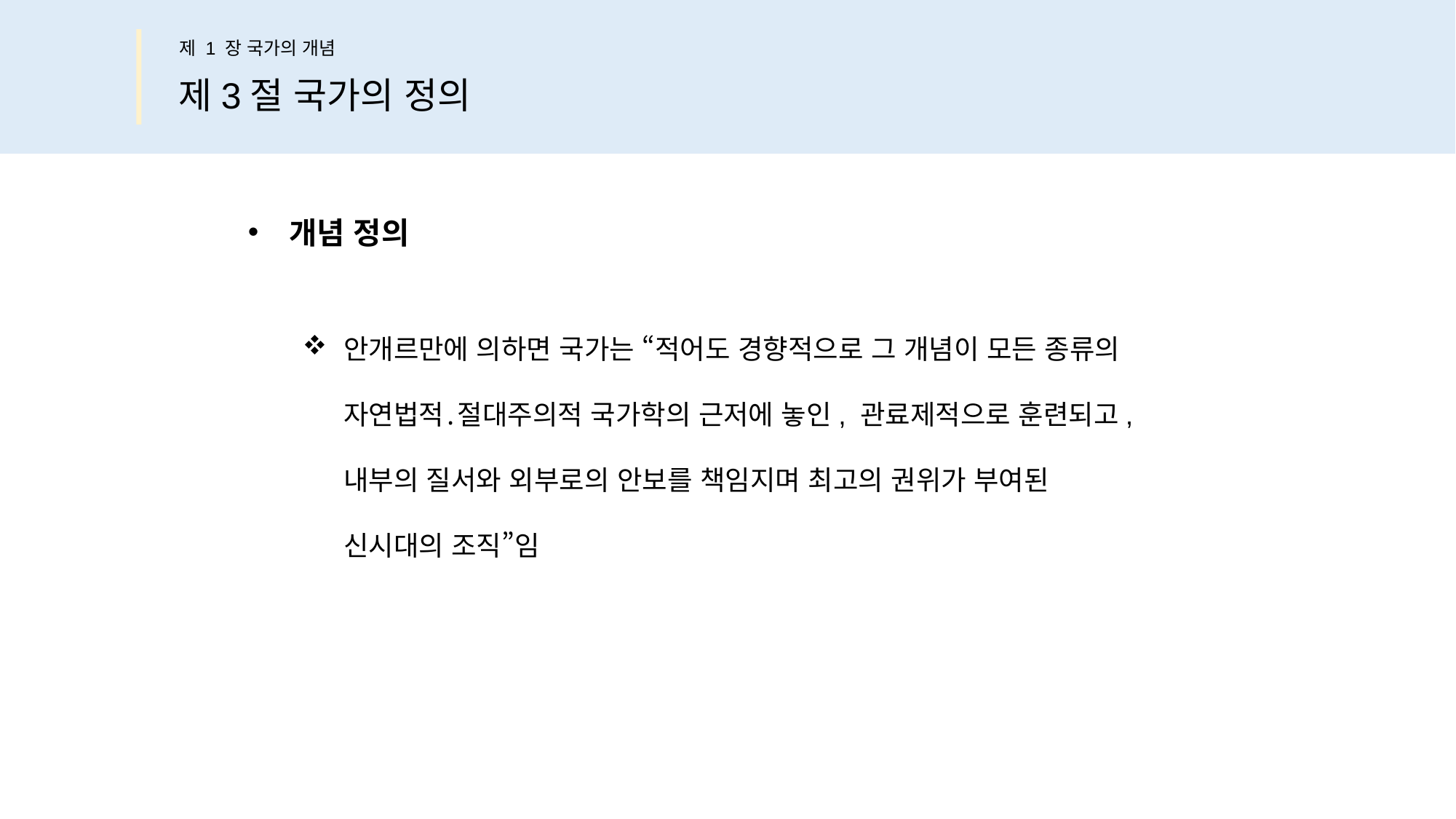

제 1 장 국가의 개념
제3절 국가의 정의
개념 정의

안개르만에 의하면 국가는 “적어도 경향적으로 그 개념이 모든 종류의
자연법적․절대주의적 국가학의 근저에 놓인, 관료제적으로 훈련되고,
내부의 질서와 외부로의 안보를 책임지며 최고의 권위가 부여된
신시대의 조직”임